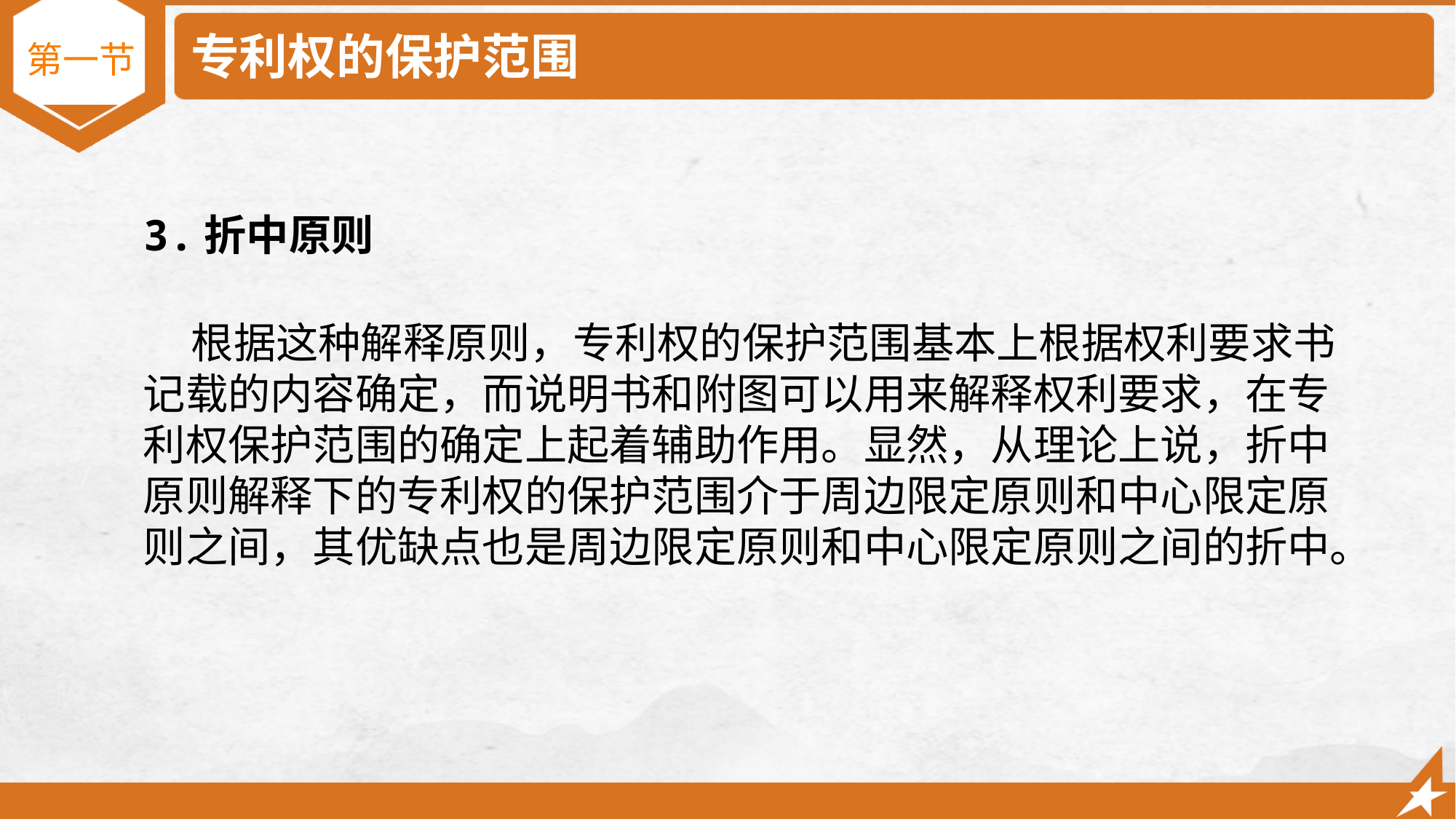

# 专利权的保护范围
第一节
3.折中原则
    根据这种解释原则，专利权的保护范围基本上根据权利要求书记载的内容确定，而说明书和附图可以用来解释权利要求，在专利权保护范围的确定上起着辅助作用。显然，从理论上说，折中原则解释下的专利权的保护范围介于周边限定原则和中心限定原则之间，其优缺点也是周边限定原则和中心限定原则之间的折中。